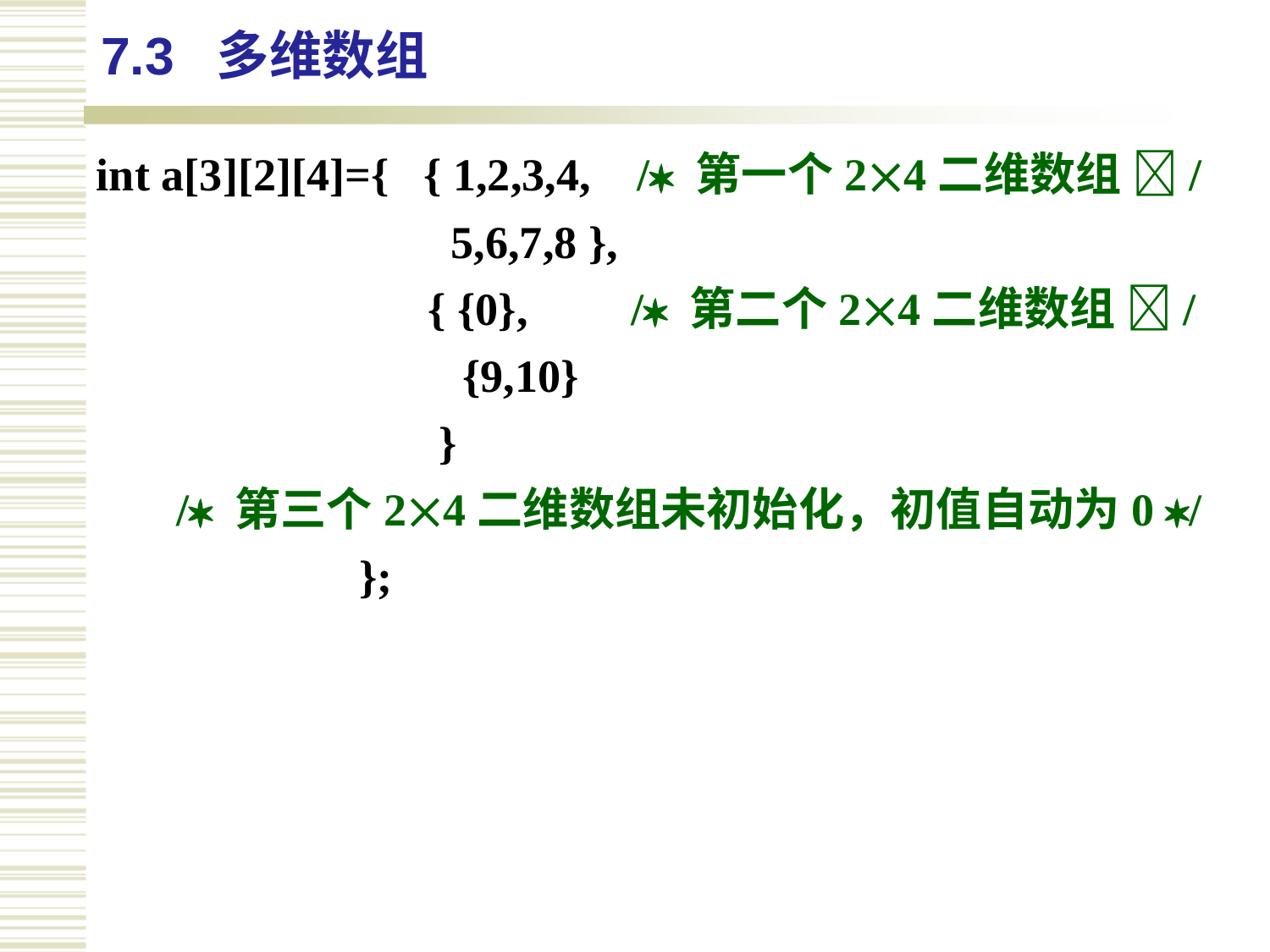

7.3  多维数组
int a[3][2][4]={   { 1,2,3,4,    /∗ 第一个2×4二维数组 ∗/
                               5,6,7,8 },
                             { {0},         /∗ 第二个2×4二维数组 ∗/
                                {9,10}
                              }
       /∗ 第三个2×4二维数组未初始化，初值自动为0 ∗/
                       };